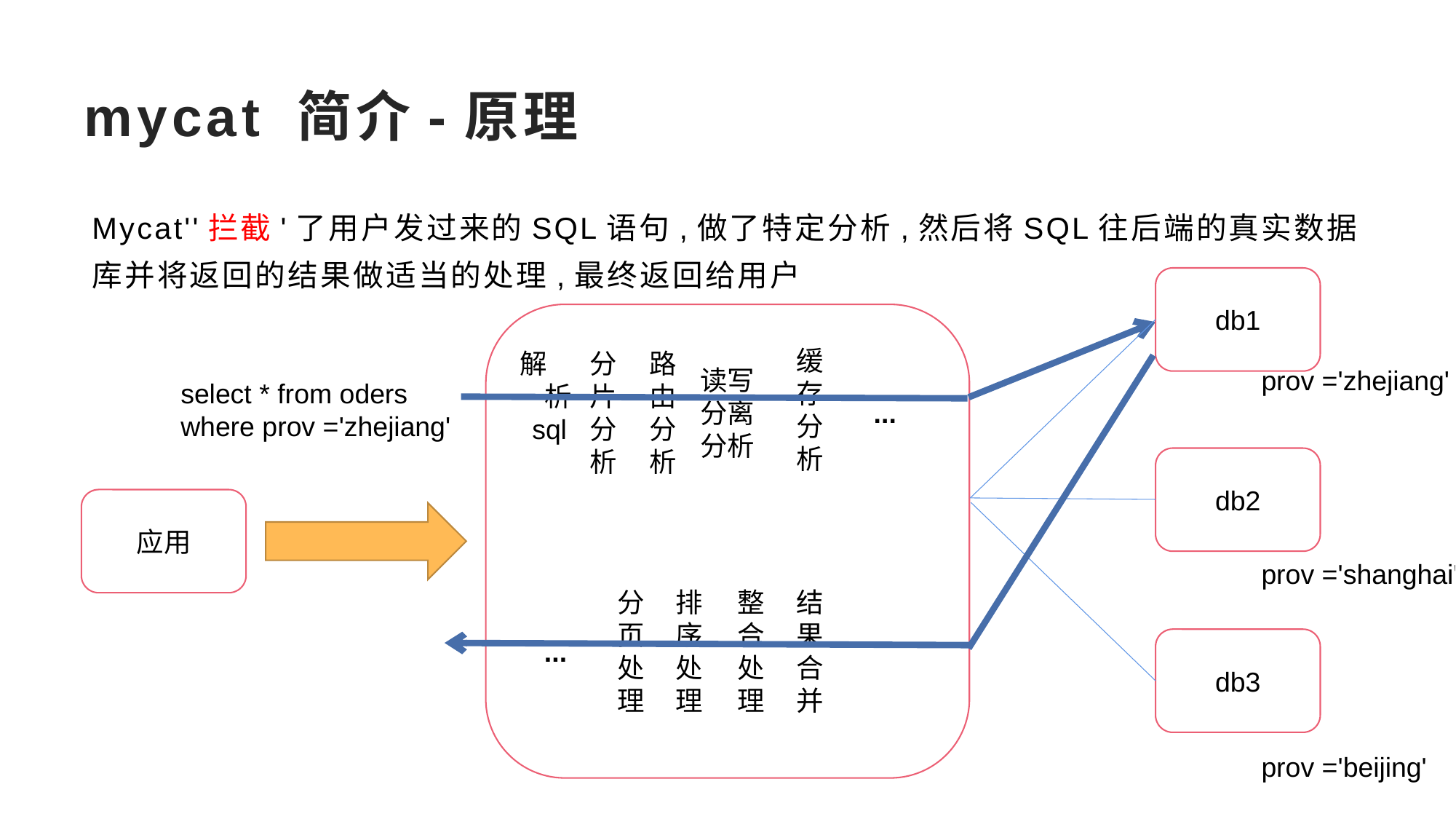

# mycat 简介-原理
Mycat''拦截'了用户发过来的SQL语句,做了特定分析,然后将SQL往后端的真实数据库并将返回的结果做适当的处理,最终返回给用户
db1

缓存分析
解         析
 sql
分片分析
路由分析
读写分离分析
prov ='zhejiang'
select * from oders where prov ='zhejiang'
...
db2
应用

prov ='shanghai'
分页处理
排序处理
整合处理
结果合并
...
db3
prov ='beijing'